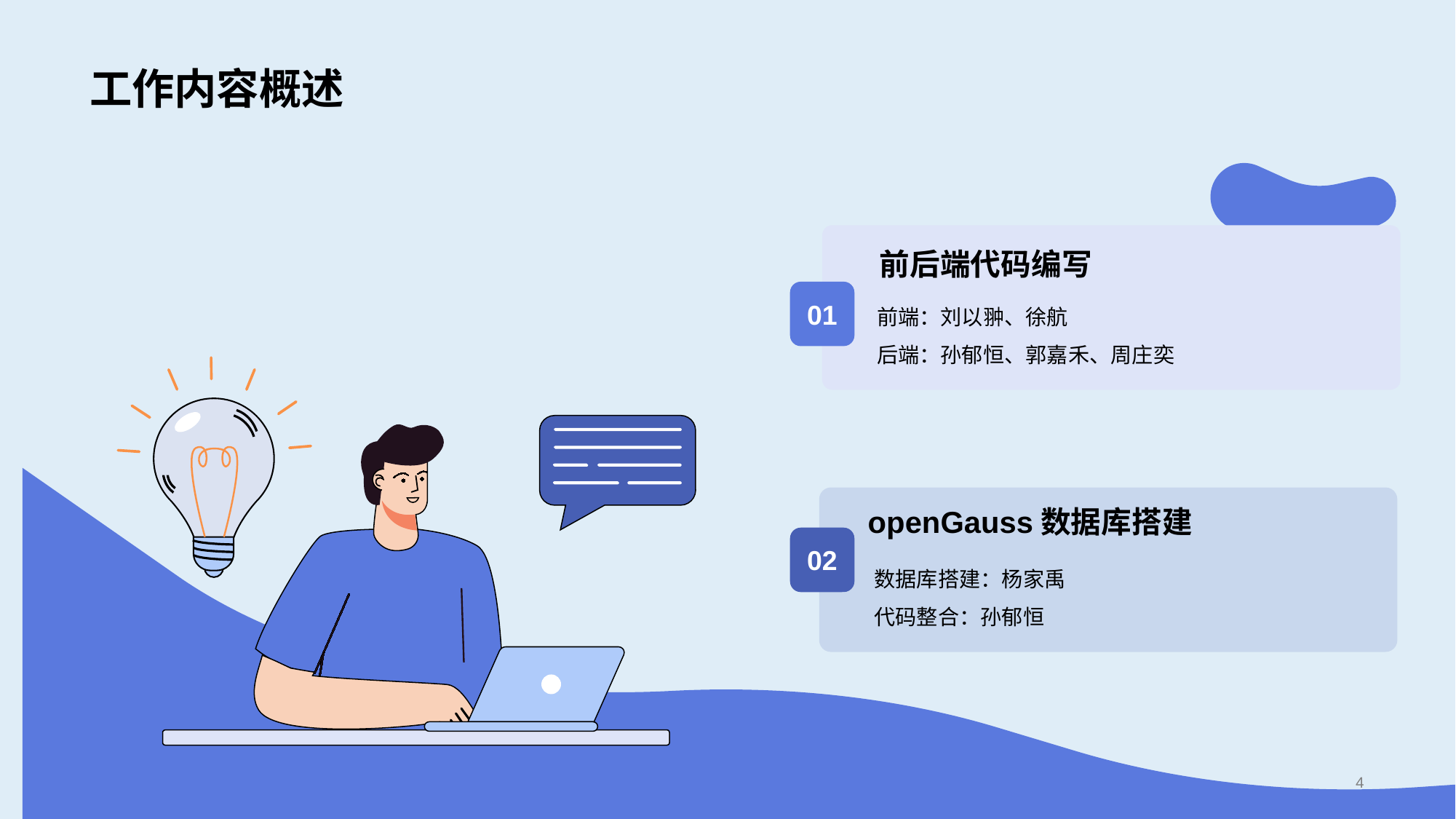

# 工作内容概述

前端：刘以翀、徐航
后端：孙郁恒、郭嘉禾、周庄奕
前后端代码编写
01

数据库搭建：杨家禹
代码整合：孙郁恒
openGauss数据库搭建
02
4